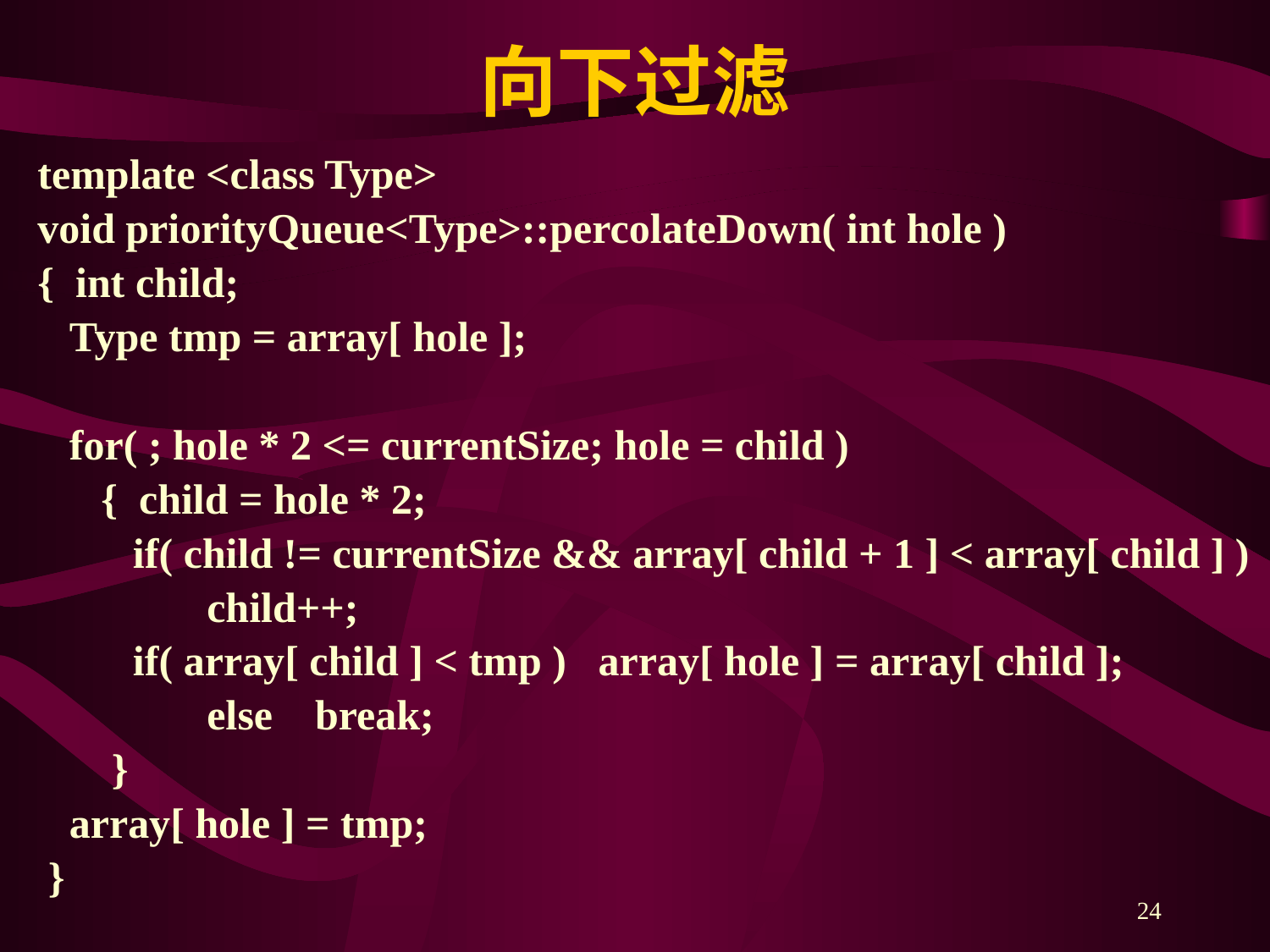

# 向下过滤
template <class Type>
void priorityQueue<Type>::percolateDown( int hole )
{  int child;
   Type tmp = array[ hole ];

   for( ; hole * 2 <= currentSize; hole = child )
      {  child = hole * 2;
         if( child != currentSize && array[ child + 1 ] < array[ child ] )
                child++;
         if( array[ child ] < tmp )   array[ hole ] = array[ child ];
                else    break;
       }
   array[ hole ] = tmp;
 }
24